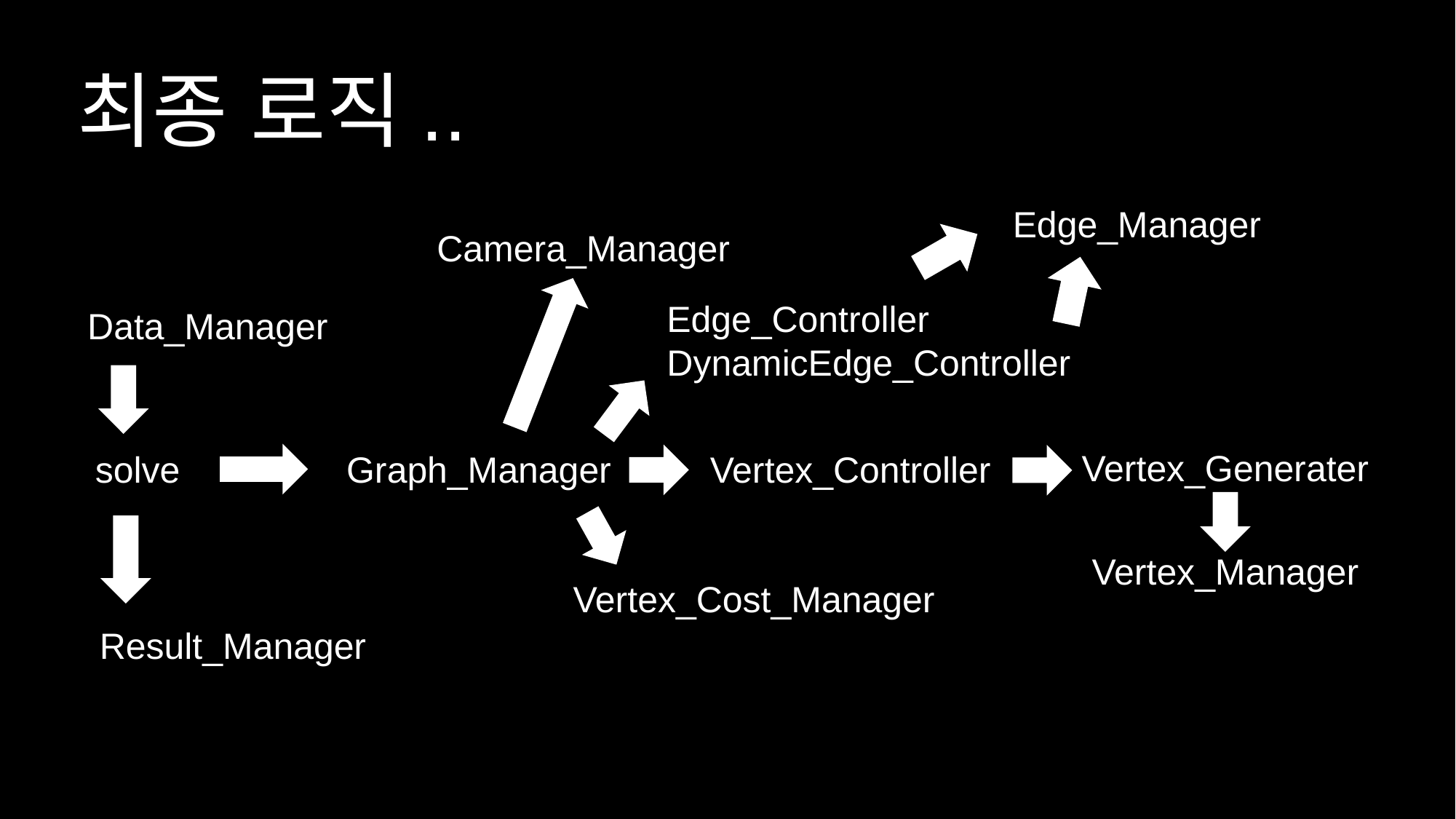

최종 로직..
Edge_Manager
Camera_Manager

Edge_Controller
DynamicEdge_Controller
Data_Manager

Vertex_Generater

solve
Graph_Manager
Vertex_Controller

Vertex_Manager
Vertex_Cost_Manager
Result_Manager